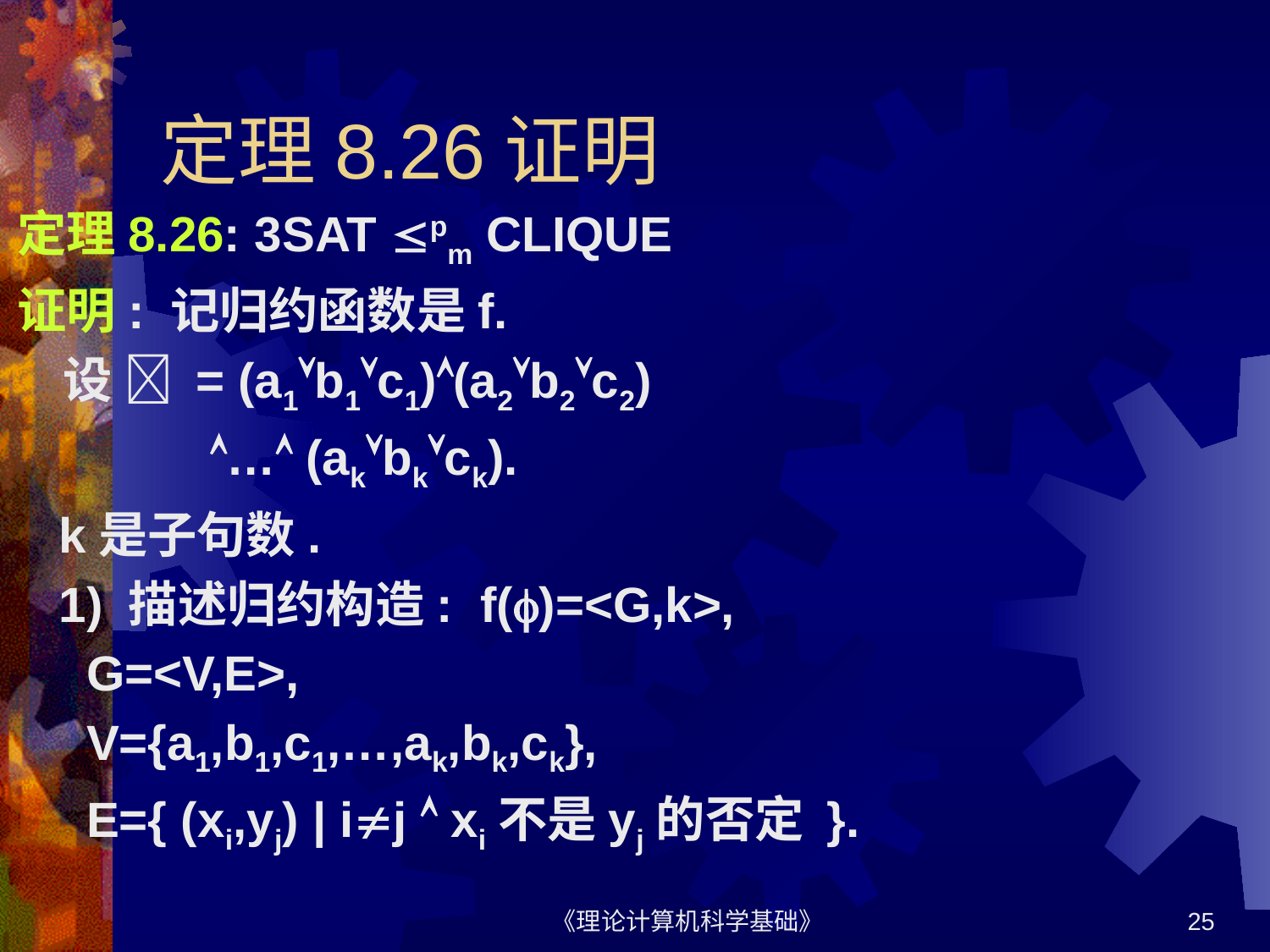

# 定理8.26证明
定理8.26: 3SAT ≤pm CLIQUE
证明: 记归约函数是f.
   设 φ = (a1∨b1∨c1)∧(a2∨b2∨c2)
              ∧…∧ (ak∨bk∨ck).
   k是子句数.
   1) 描述归约构造:  f(φ)=<G,k>,
     G=<V,E>,
     V={a1,b1,c1,…,ak,bk,ck},
     E={ (xi,yj) | i≠j ∧ xi不是yj的否定 }.
《理论计算机科学基础》
25